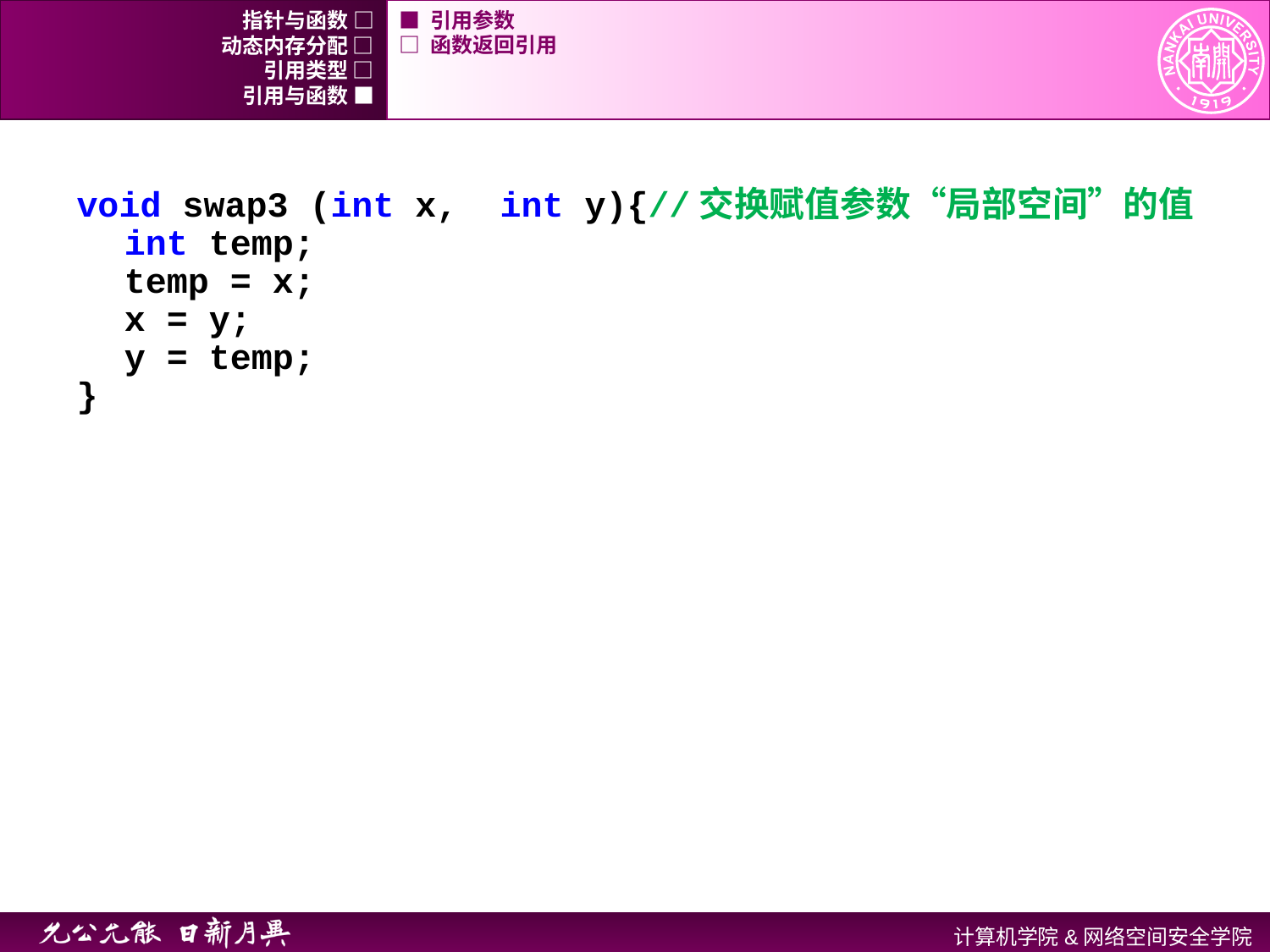

指针与函数 □
■ 引用参数
动态内存分配 □
□ 函数返回引用
引用类型 □

引用与函数 ■

void swap3 (int x,  int y){//交换赋值参数“局部空间”的值
	int temp;
	temp = x;
	x = y;
	y = temp;
}